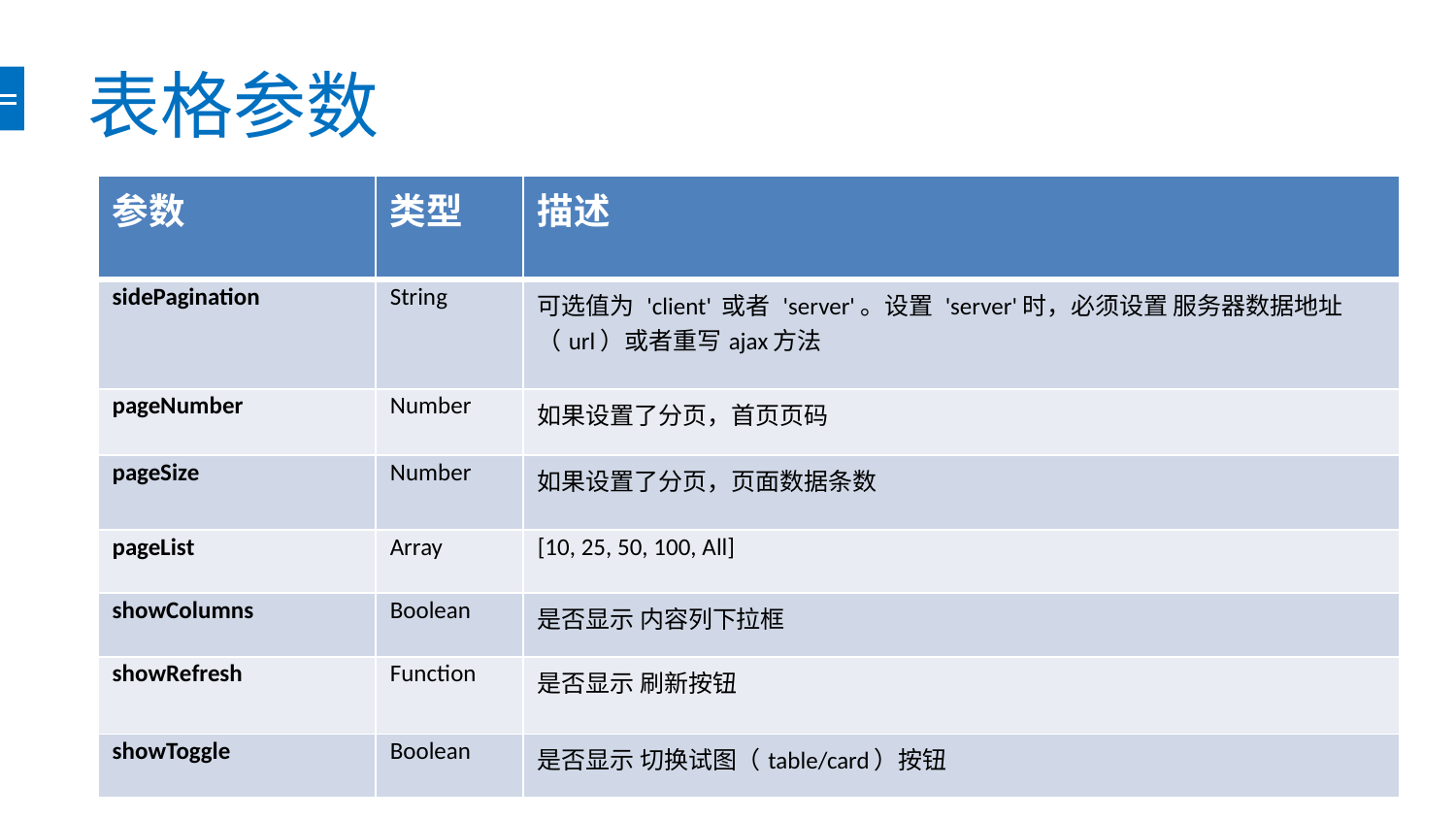

# 表格参数
| 参数 | 类型 | 描述 |
| --- | --- | --- |
| sidePagination | String | 可选值为 'client' 或者 'server'。设置 'server'时，必须设置 服务器数据地址（url）或者重写ajax方法 |
| pageNumber | Number | 如果设置了分页，首页页码 |
| pageSize | Number | 如果设置了分页，页面数据条数 |
| pageList | Array | [10, 25, 50, 100, All] |
| showColumns | Boolean | 是否显示 内容列下拉框 |
| showRefresh | Function | 是否显示 刷新按钮 |
| showToggle | Boolean | 是否显示 切换试图（table/card）按钮 |